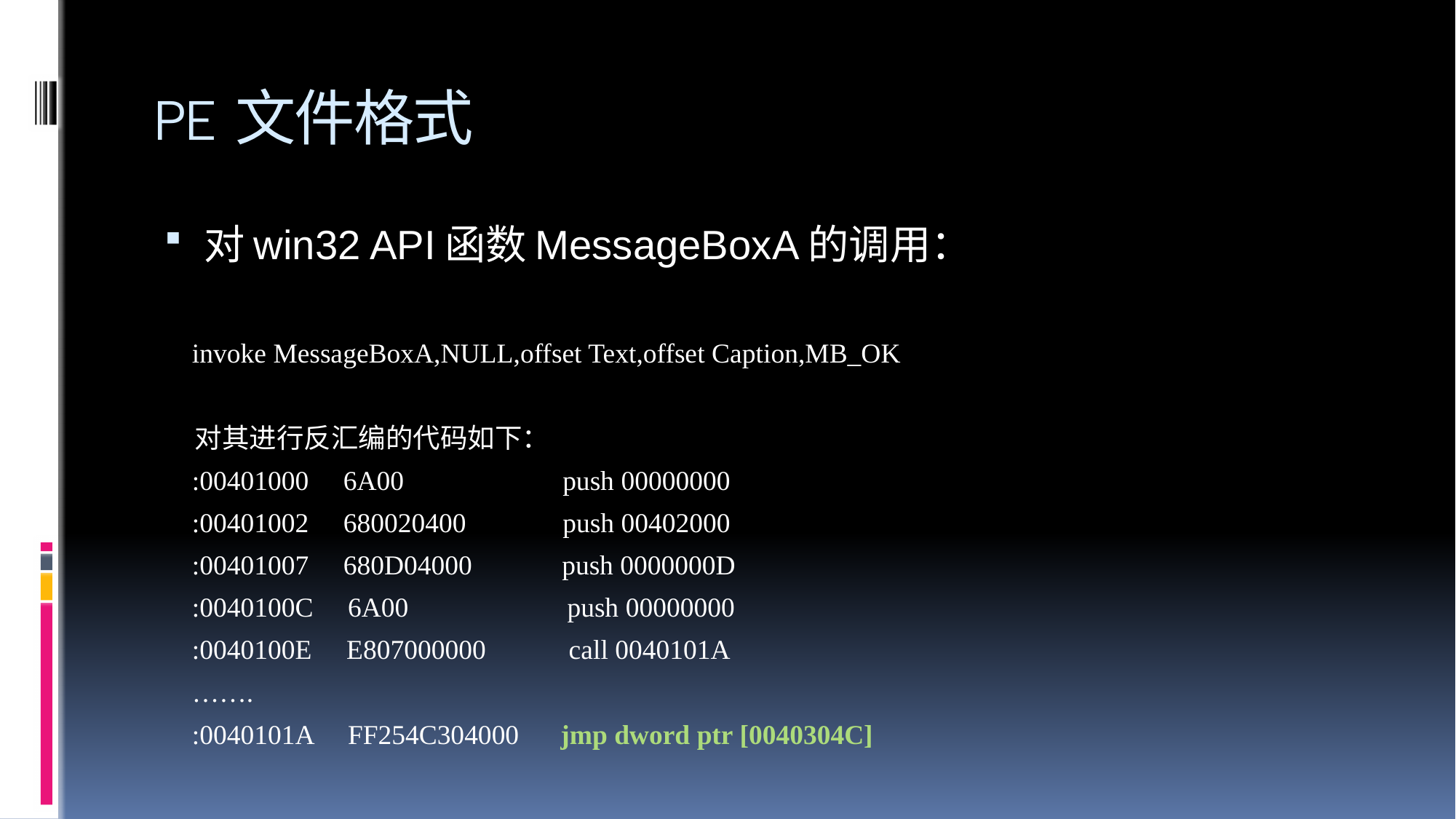

# PE文件格式
对win32 API函数MessageBoxA的调用：

    invoke MessageBoxA,NULL,offset Text,offset Caption,MB_OK

    对其进行反汇编的代码如下：
    :00401000     6A00                       push 00000000
    :00401002     680020400              push 00402000
    :00401007     680D04000             push 0000000D
    :0040100C     6A00                       push 00000000
    :0040100E     E807000000            call 0040101A
    …….
    :0040101A     FF254C304000      jmp dword ptr [0040304C]